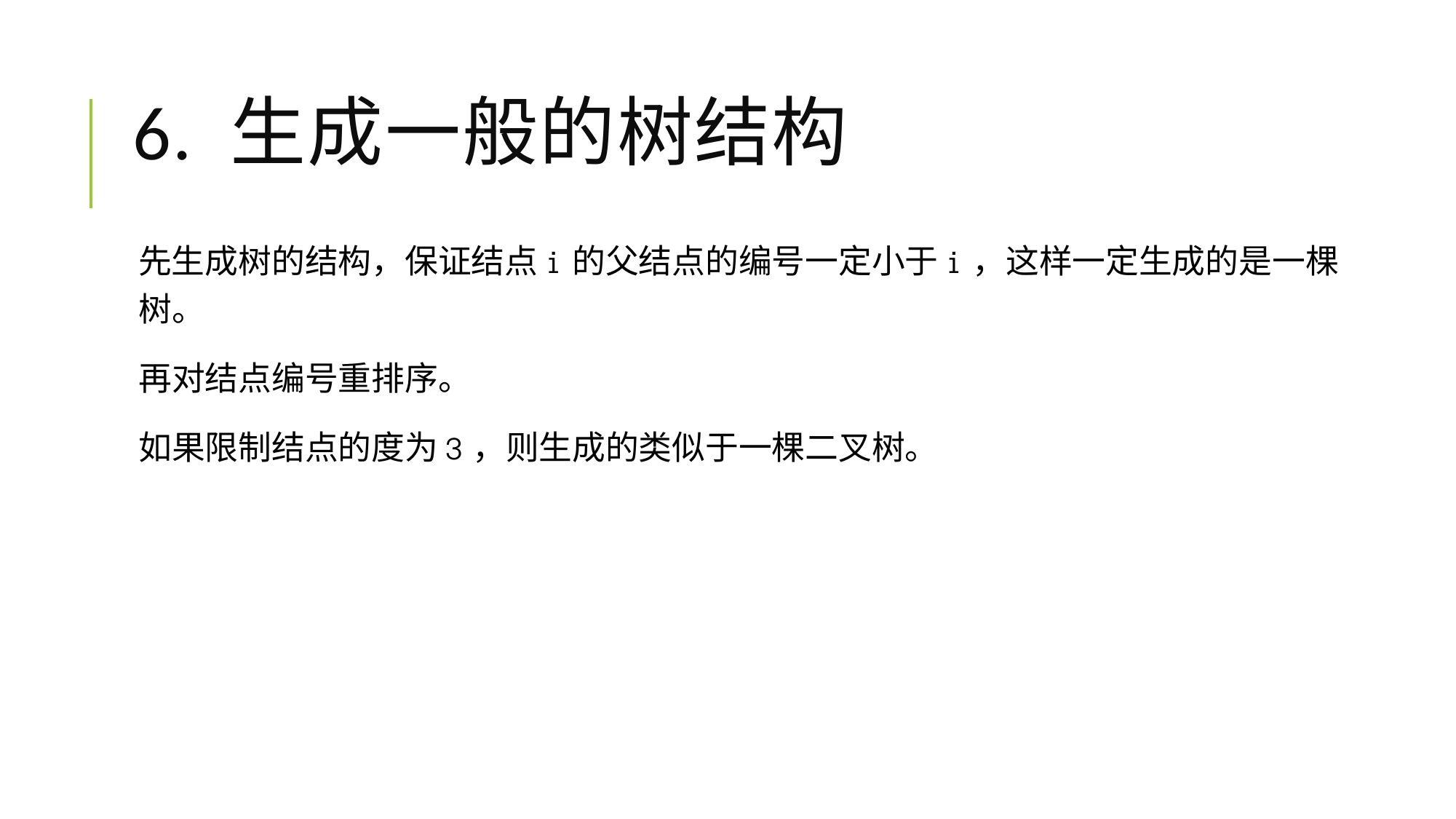

# 6. 生成一般的树结构
先生成树的结构，保证结点i的父结点的编号一定小于i，这样一定生成的是一棵树。
再对结点编号重排序。
如果限制结点的度为3，则生成的类似于一棵二叉树。